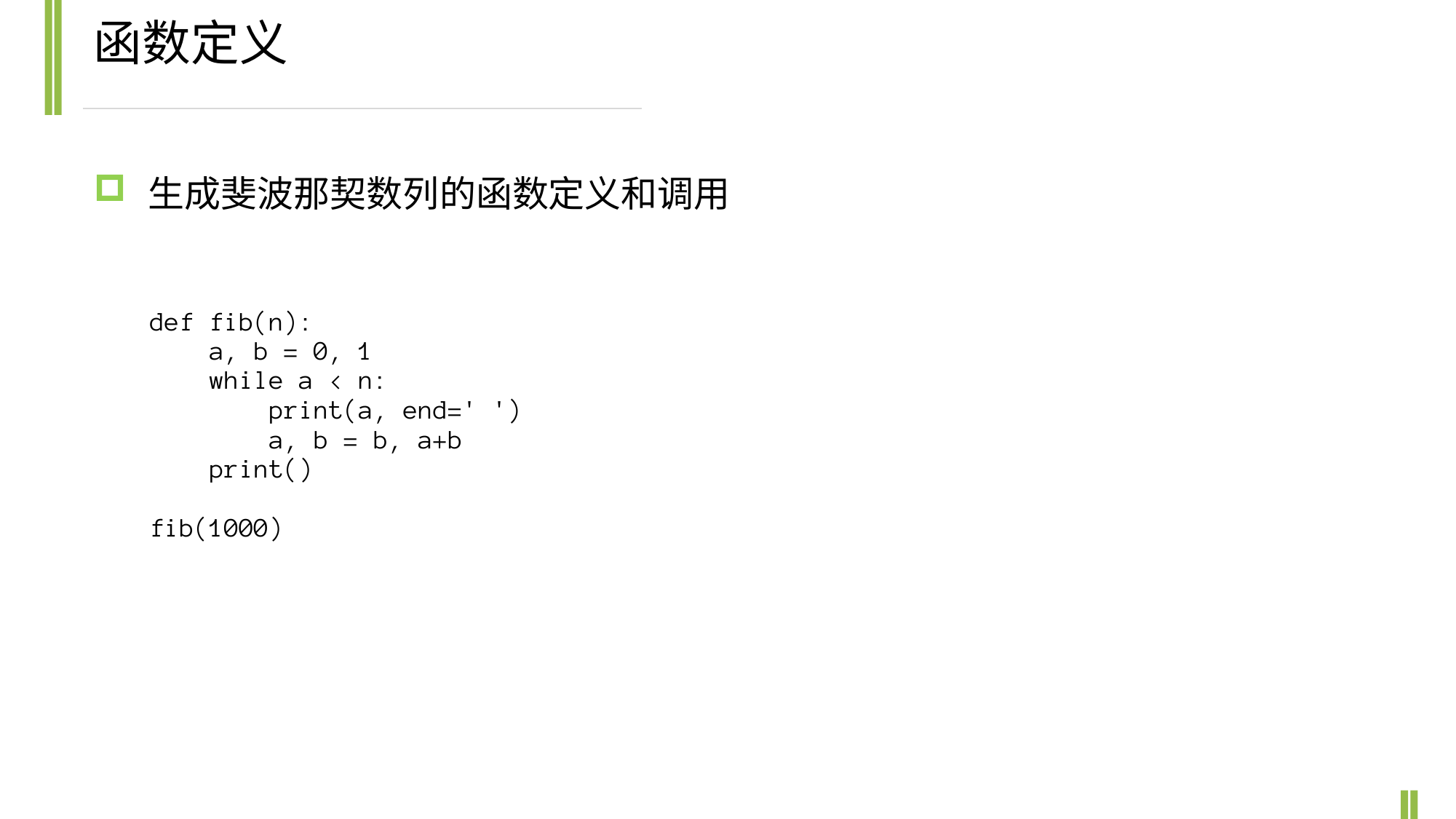

函数定义

生成斐波那契数列的函数定义和调用

def fib(n):
    a, b = 0, 1
    while a < n:
        print(a, end=' ')
        a, b = b, a+b
    print()

fib(1000)